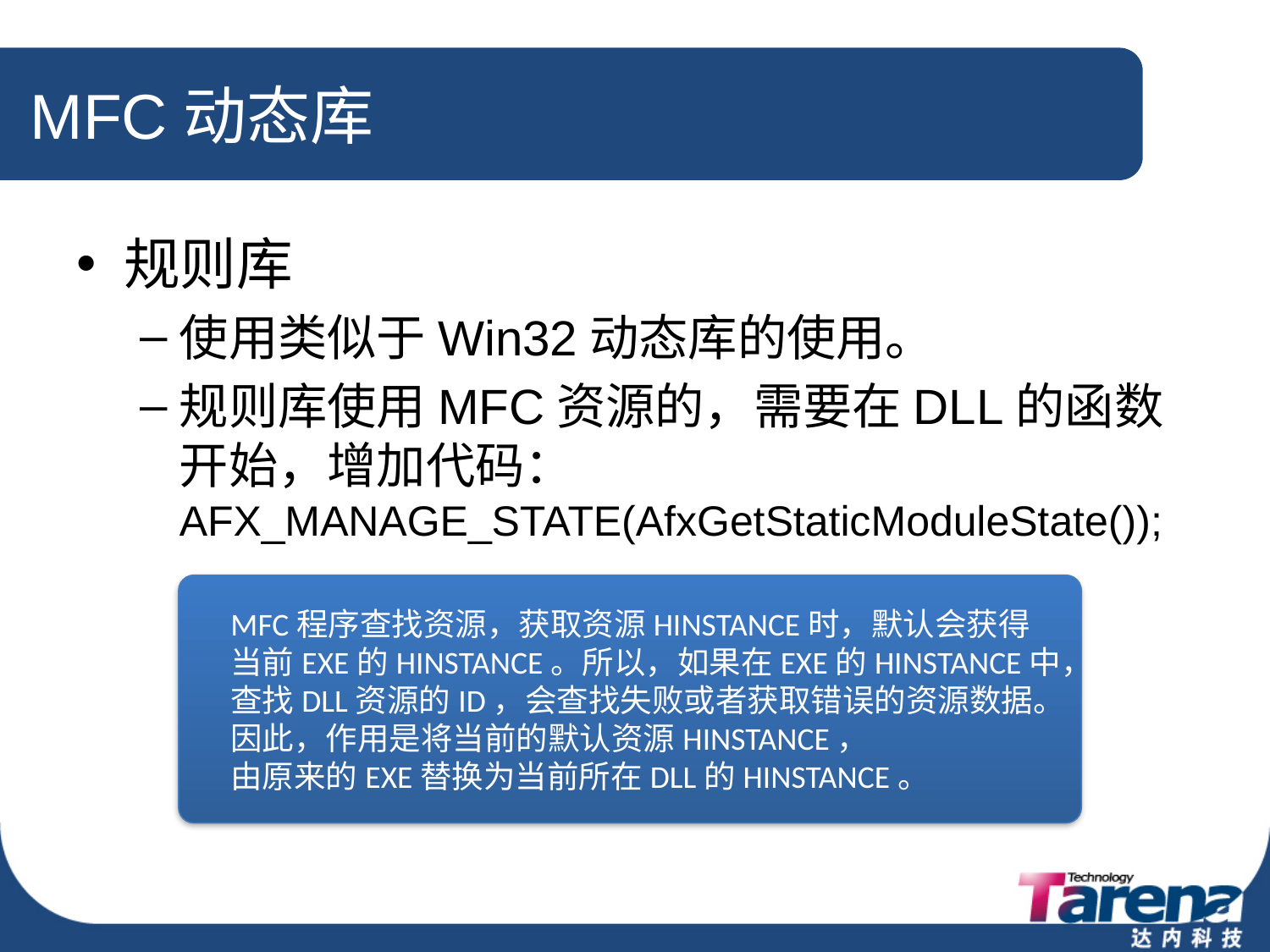

# MFC动态库
规则库
使用类似于Win32动态库的使用。
规则库使用MFC资源的，需要在DLL的函数开始，增加代码：AFX_MANAGE_STATE(AfxGetStaticModuleState());
MFC程序查找资源，获取资源HINSTANCE时，默认会获得
当前EXE的HINSTANCE。所以，如果在EXE的HINSTANCE中，
查找DLL资源的ID，会查找失败或者获取错误的资源数据。
因此，作用是将当前的默认资源HINSTANCE，
由原来的EXE替换为当前所在DLL的HINSTANCE。